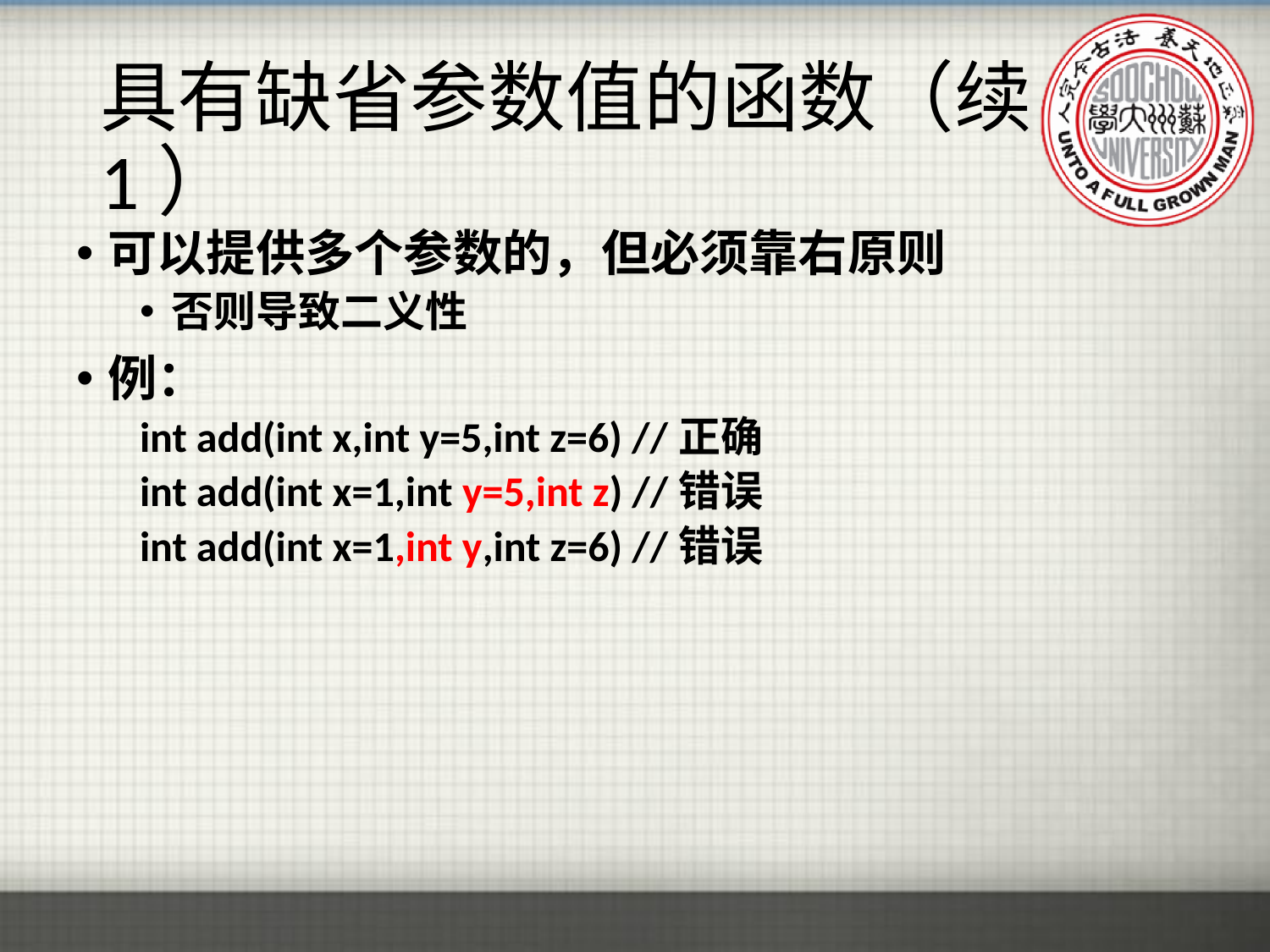

# 具有缺省参数值的函数（续1）
可以提供多个参数的，但必须靠右原则
否则导致二义性
例：
int add(int x,int y=5,int z=6) //正确
int add(int x=1,int y=5,int z) //错误
int add(int x=1,int y,int z=6) //错误